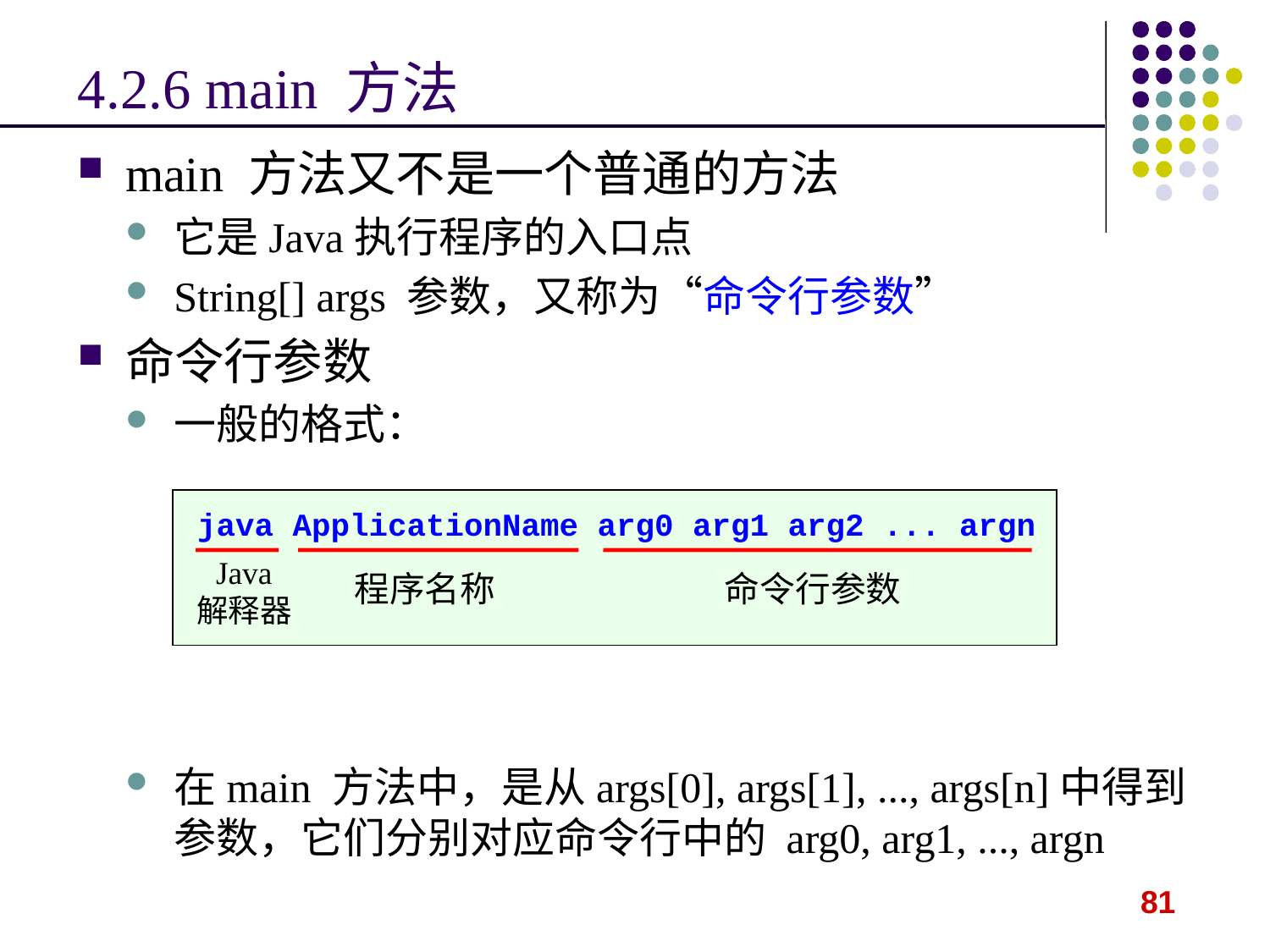

4.2.6 main 方法
main 方法又不是一个普通的方法
它是Java执行程序的入口点
String[] args 参数，又称为“命令行参数”
命令行参数
一般的格式：

在main 方法中，是从args[0], args[1], ..., args[n]中得到参数，它们分别对应命令行中的 arg0, arg1, ..., argn

java ApplicationName arg0 arg1 arg2 ... argn
Java
解释器

命令行参数
程序名称